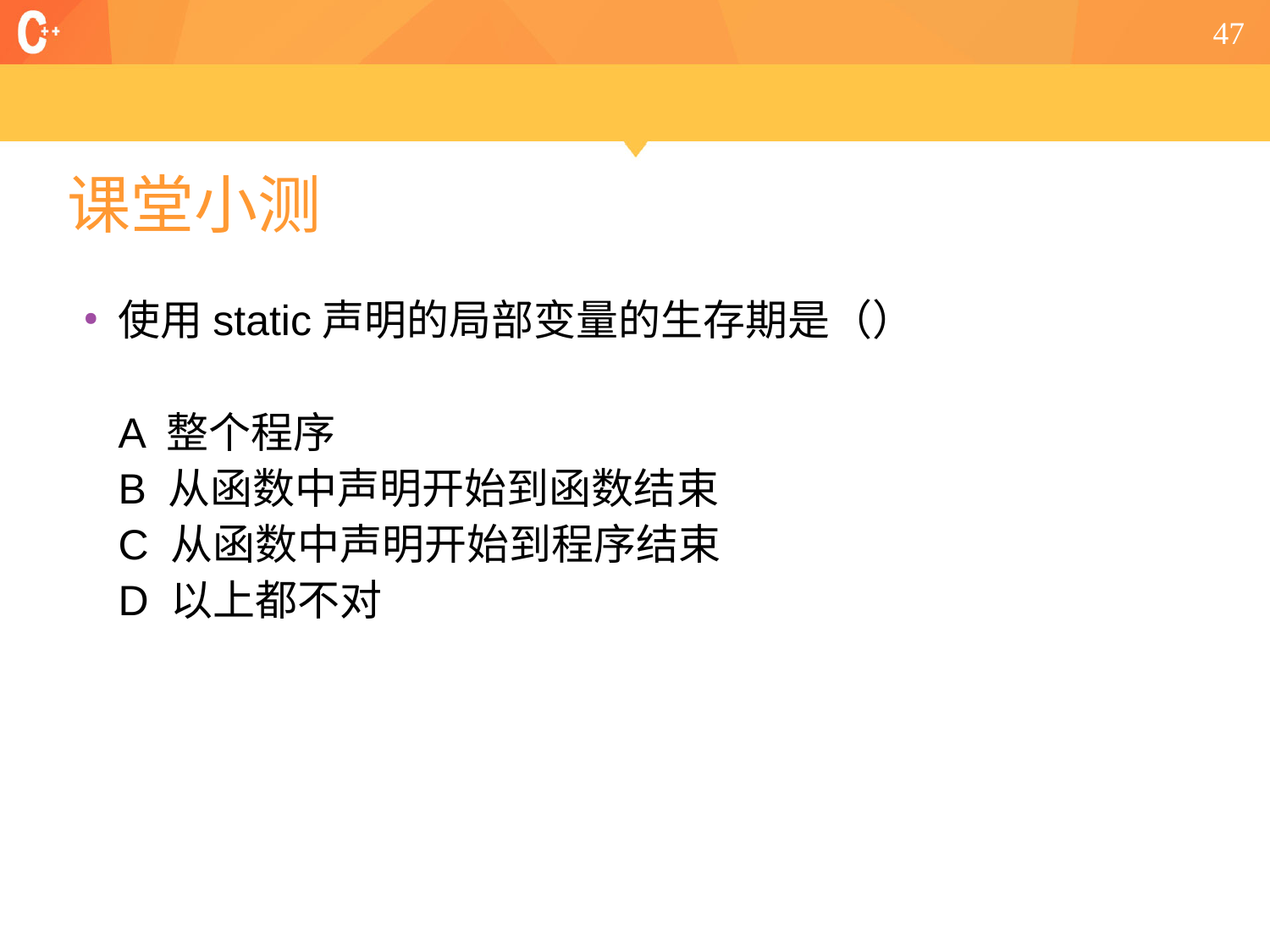

47
# 课堂小测
使用static声明的局部变量的生存期是（）

   A 整个程序
   B 从函数中声明开始到函数结束
   C 从函数中声明开始到程序结束
   D 以上都不对